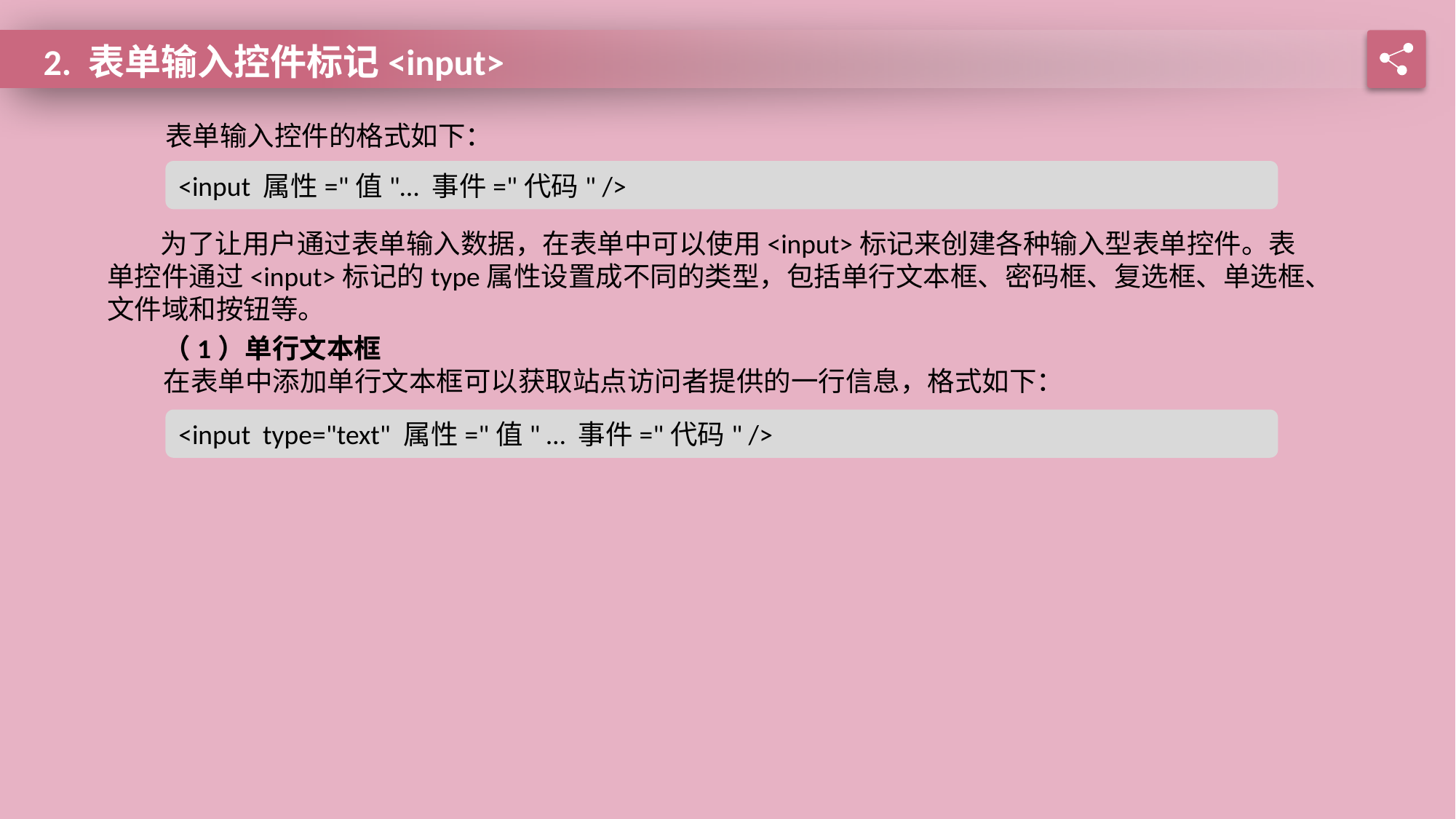

2. 表单输入控件标记<input>
表单输入控件的格式如下：
<input 属性="值"… 事件="代码" />
为了让用户通过表单输入数据，在表单中可以使用<input>标记来创建各种输入型表单控件。表单控件通过<input>标记的type属性设置成不同的类型，包括单行文本框、密码框、复选框、单选框、文件域和按钮等。
（1）单行文本框
在表单中添加单行文本框可以获取站点访问者提供的一行信息，格式如下：
<input  type="text" 属性="值" … 事件="代码" />